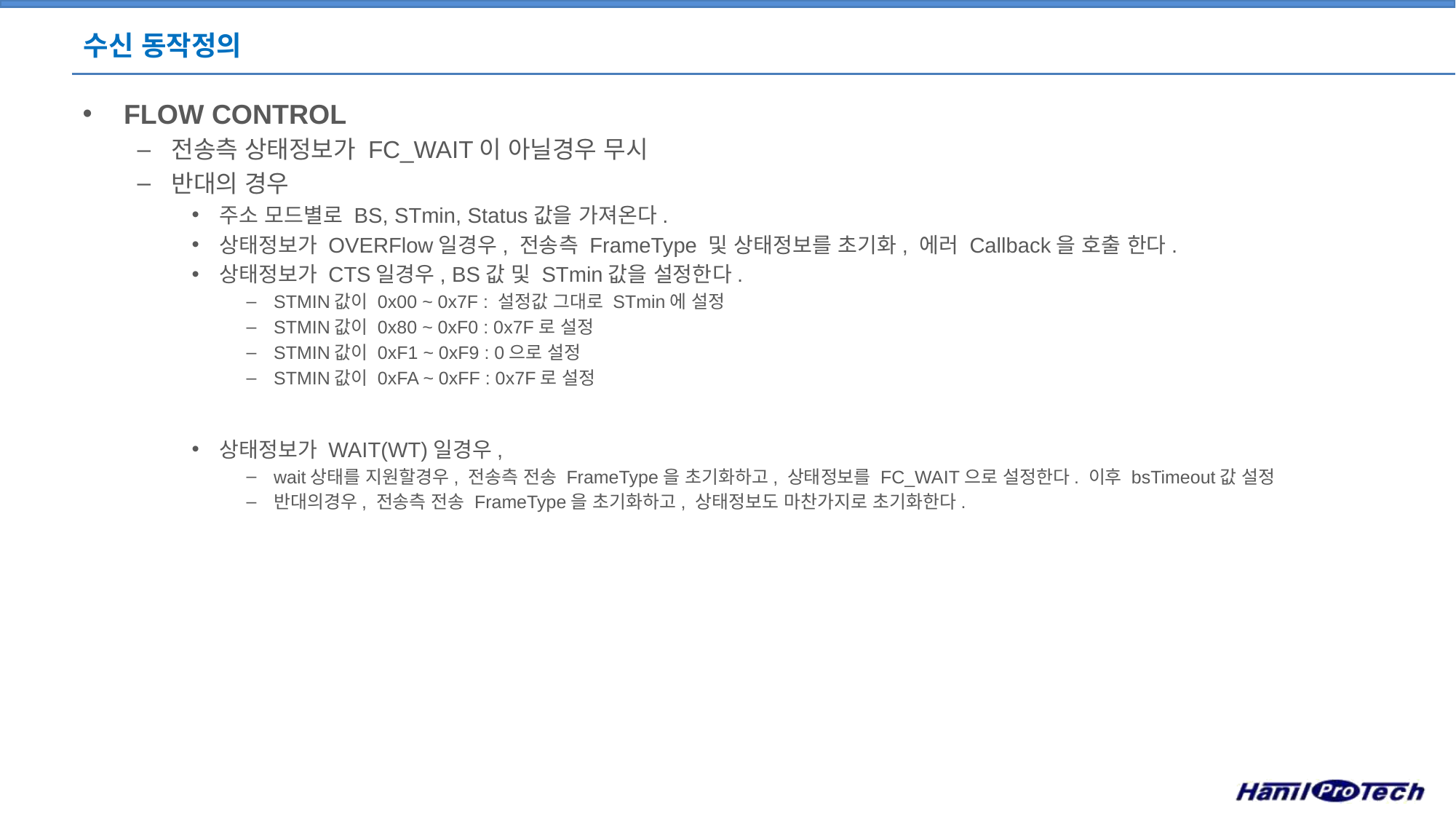

# 수신 동작정의
FLOW CONTROL
전송측 상태정보가 FC_WAIT이 아닐경우 무시
반대의 경우
주소 모드별로 BS, STmin, Status값을 가져온다.
상태정보가 OVERFlow일경우, 전송측 FrameType 및 상태정보를 초기화, 에러 Callback을 호출 한다.
상태정보가 CTS일경우, BS값 및 STmin값을 설정한다.
STMIN값이 0x00 ~ 0x7F : 설정값 그대로 STmin에 설정
STMIN값이 0x80 ~ 0xF0 : 0x7F로 설정
STMIN값이 0xF1 ~ 0xF9 : 0으로 설정
STMIN값이 0xFA ~ 0xFF : 0x7F로 설정

상태정보가 WAIT(WT)일경우,
wait상태를 지원할경우, 전송측 전송 FrameType을 초기화하고, 상태정보를 FC_WAIT으로 설정한다. 이후 bsTimeout값 설정
반대의경우, 전송측 전송 FrameType을 초기화하고, 상태정보도 마찬가지로 초기화한다.